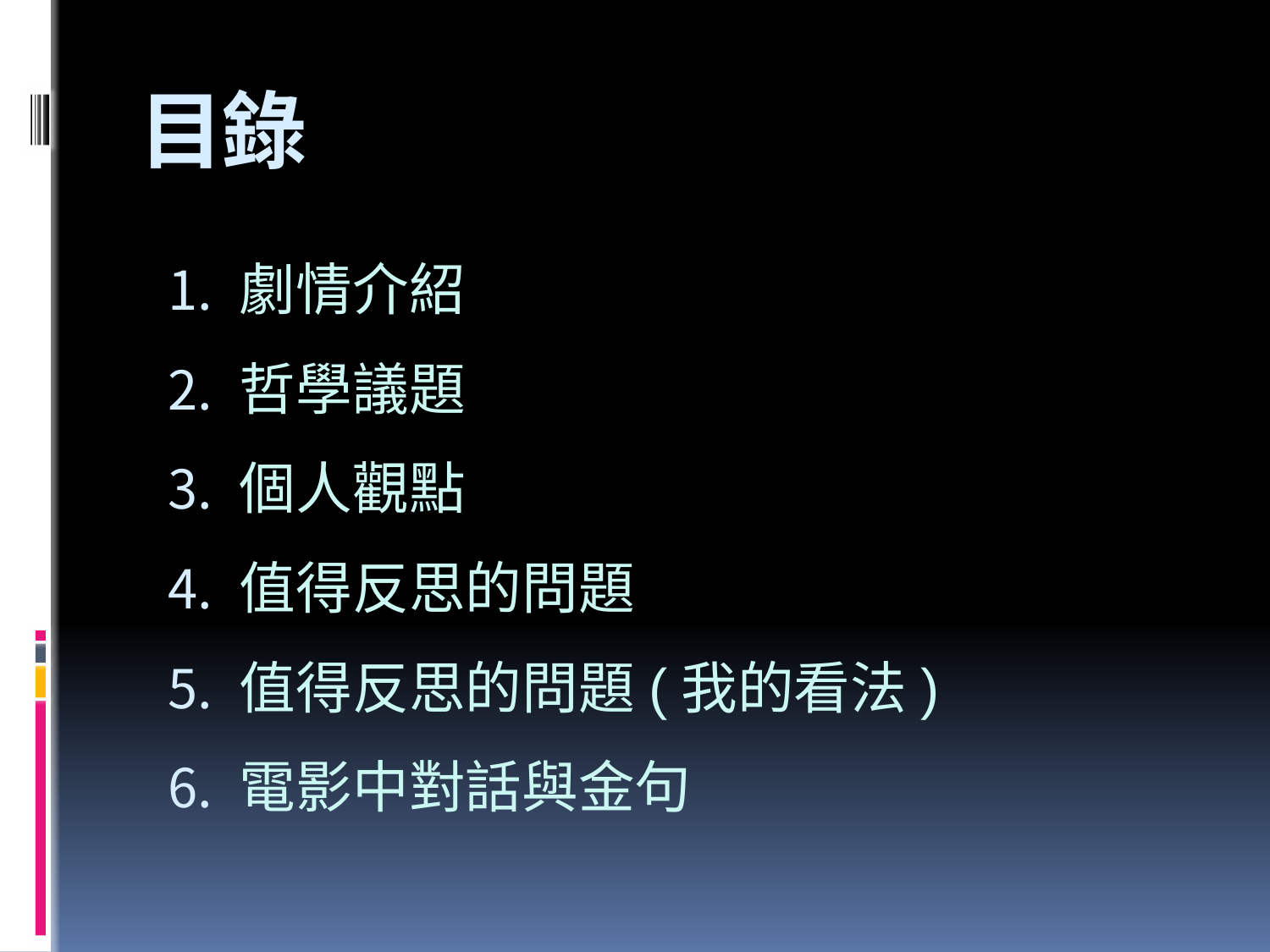

# 目錄
劇情介紹
哲學議題
個人觀點
值得反思的問題
值得反思的問題(我的看法)
電影中對話與金句